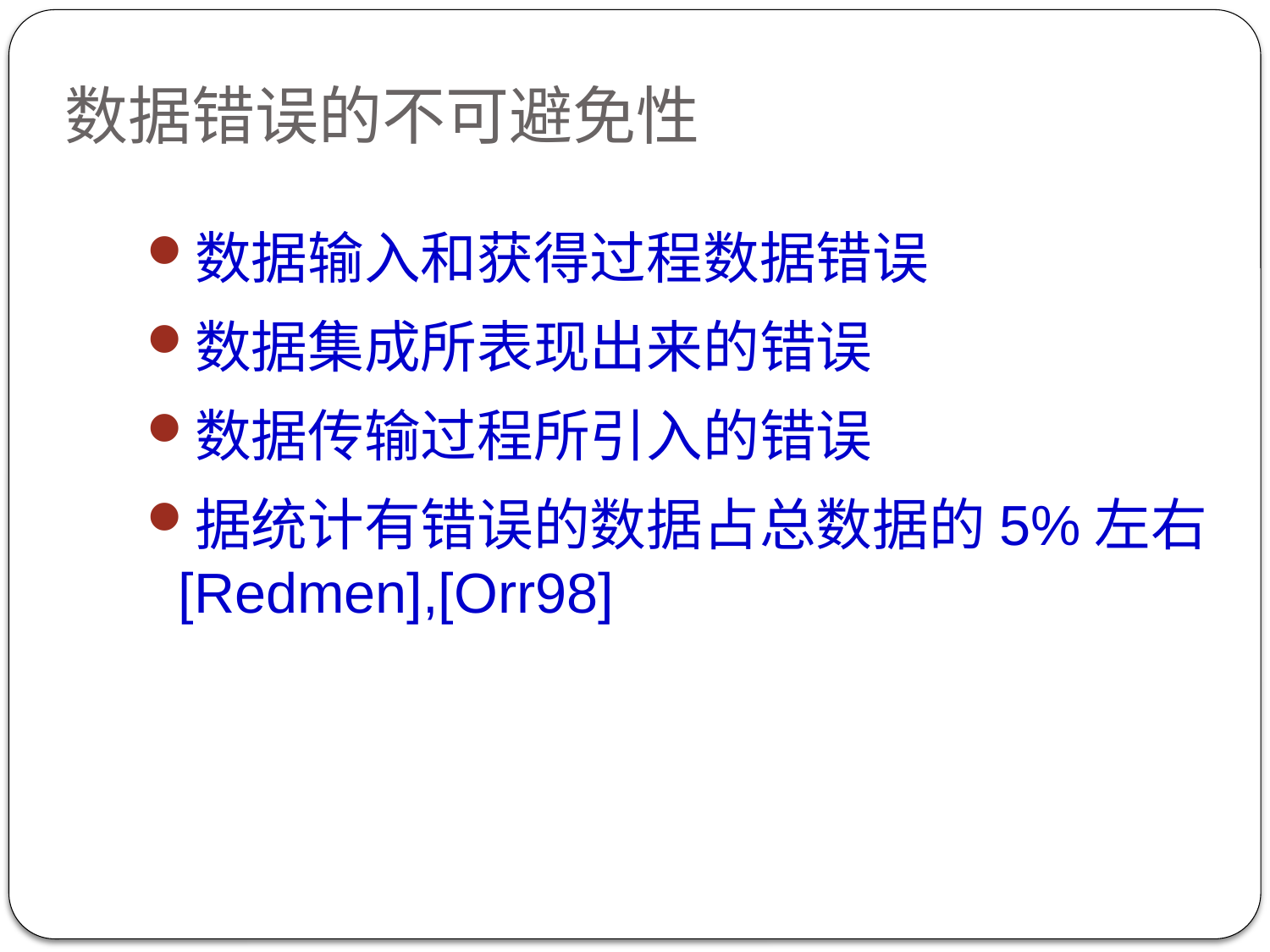

# 数据错误的不可避免性
数据输入和获得过程数据错误
数据集成所表现出来的错误
数据传输过程所引入的错误
据统计有错误的数据占总数据的5%左右[Redmen],[Orr98]
13